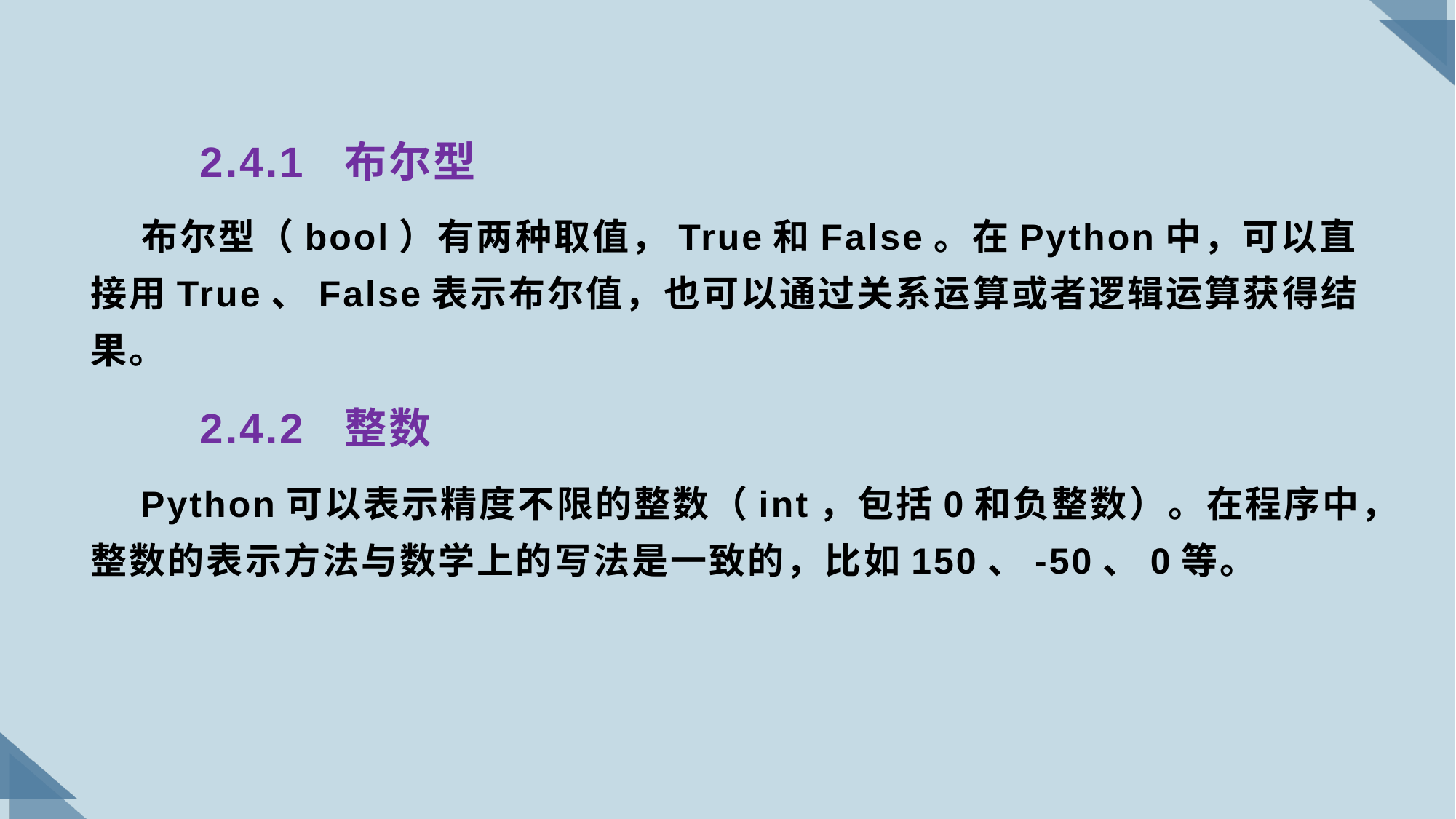

2.4.1  布尔型
    布尔型（bool）有两种取值，True和False。在Python中，可以直接用True、False表示布尔值，也可以通过关系运算或者逻辑运算获得结果。
2.4.2  整数
    Python可以表示精度不限的整数（int，包括0和负整数）。在程序中，整数的表示方法与数学上的写法是一致的，比如150、-50、0等。